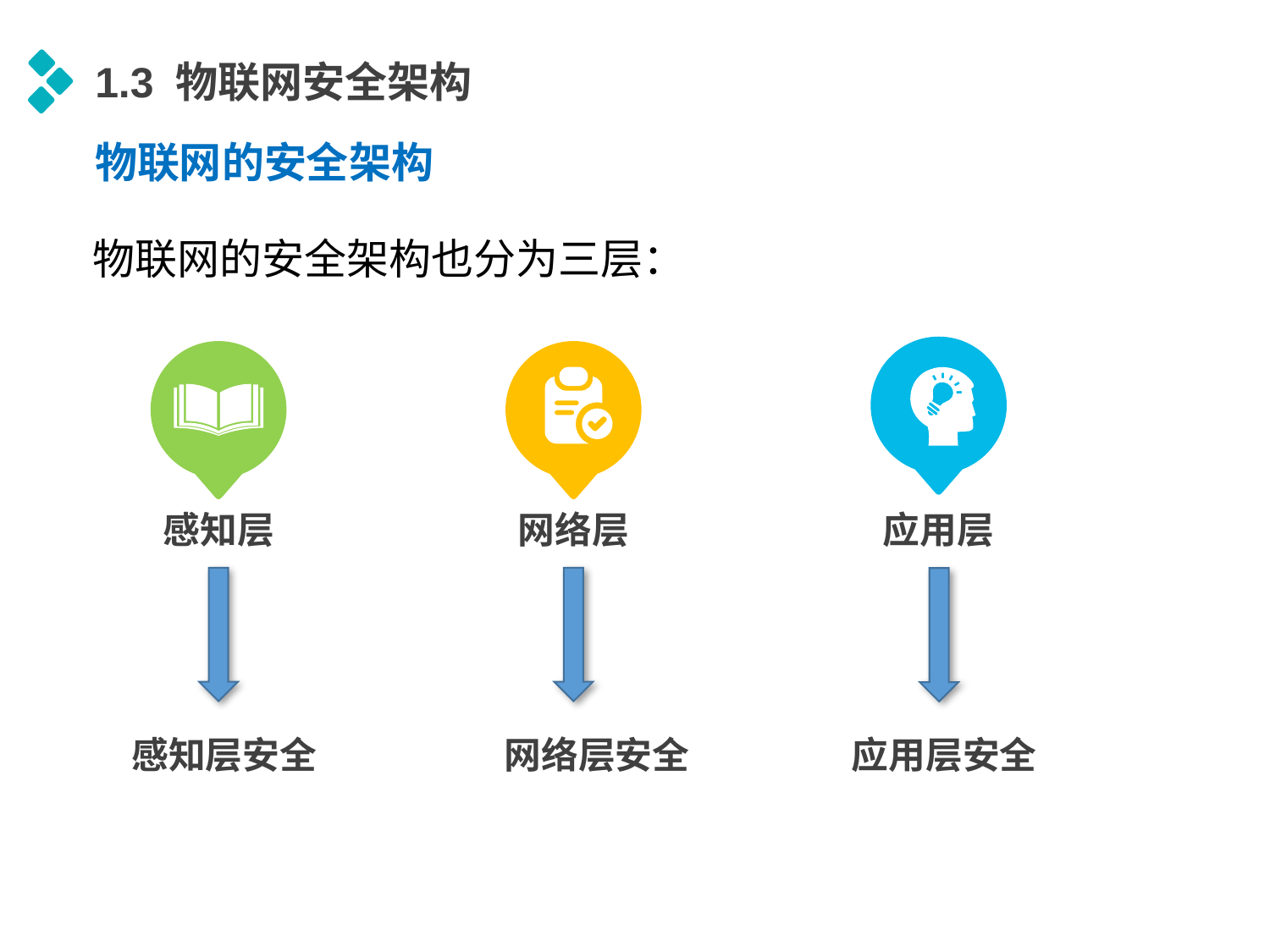

1.3 物联网安全架构

物联网的安全架构
物联网的安全架构也分为三层：

感知层
网络层
应用层

感知层安全
网络层安全
应用层安全